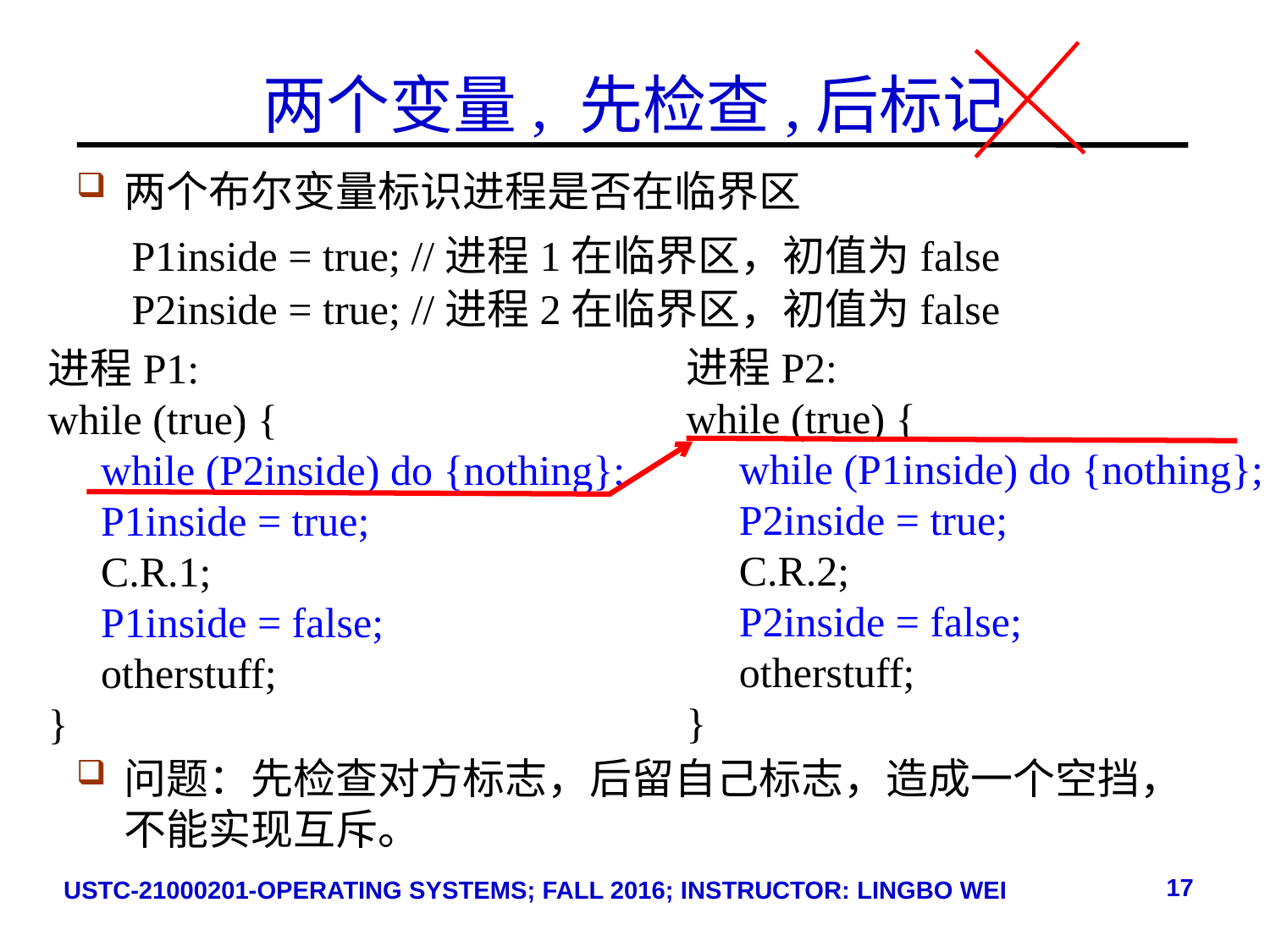

# 两个变量, 先检查,后标记
两个布尔变量标识进程是否在临界区
P1inside = true; //进程1在临界区，初值为false
P2inside = true; //进程2在临界区，初值为false

进程P2:
while (true) {
     while (P1inside) do {nothing};
     P2inside = true;
     C.R.2;
     P2inside = false;
     otherstuff;
}
进程P1:
while (true) {
     while (P2inside) do {nothing};
     P1inside = true;
     C.R.1;
     P1inside = false;
     otherstuff;
}
问题：先检查对方标志，后留自己标志，造成一个空挡，不能实现互斥。
17
USTC-21000201-OPERATING SYSTEMS; FALL 2016; INSTRUCTOR: LINGBO WEI